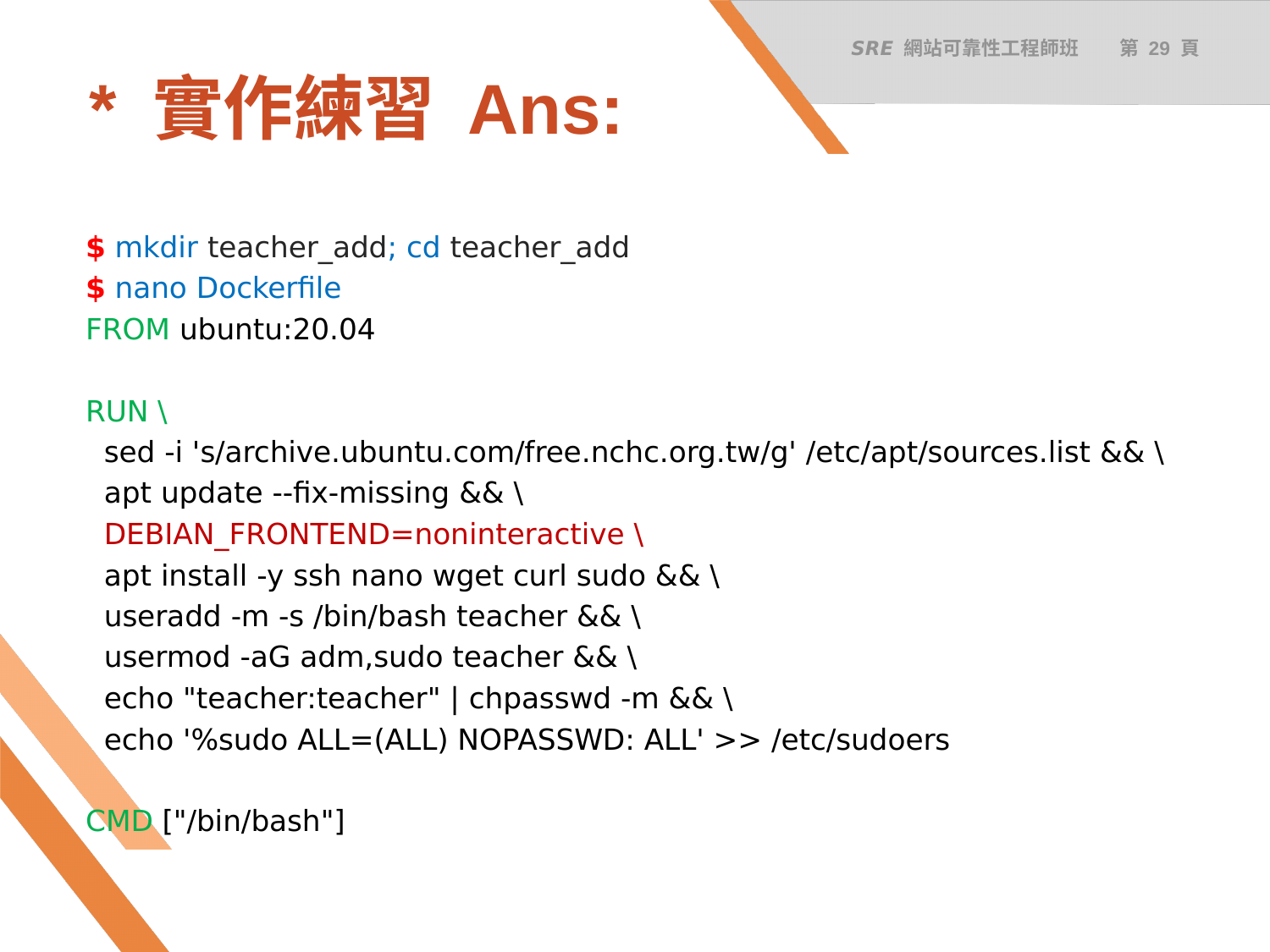

SRE 網站可靠性工程師班
第 29 頁
# * 實作練習 Ans:
$ mkdir teacher_add; cd teacher_add
$ nano Dockerfile
FROM ubuntu:20.04

RUN \
  sed -i 's/archive.ubuntu.com/free.nchc.org.tw/g' /etc/apt/sources.list && \
  apt update --fix-missing && \
  DEBIAN_FRONTEND=noninteractive \
  apt install -y ssh nano wget curl sudo && \
  useradd -m -s /bin/bash teacher && \
  usermod -aG adm,sudo teacher && \
  echo "teacher:teacher" | chpasswd -m && \
  echo '%sudo ALL=(ALL) NOPASSWD: ALL' >> /etc/sudoers

CMD ["/bin/bash"]